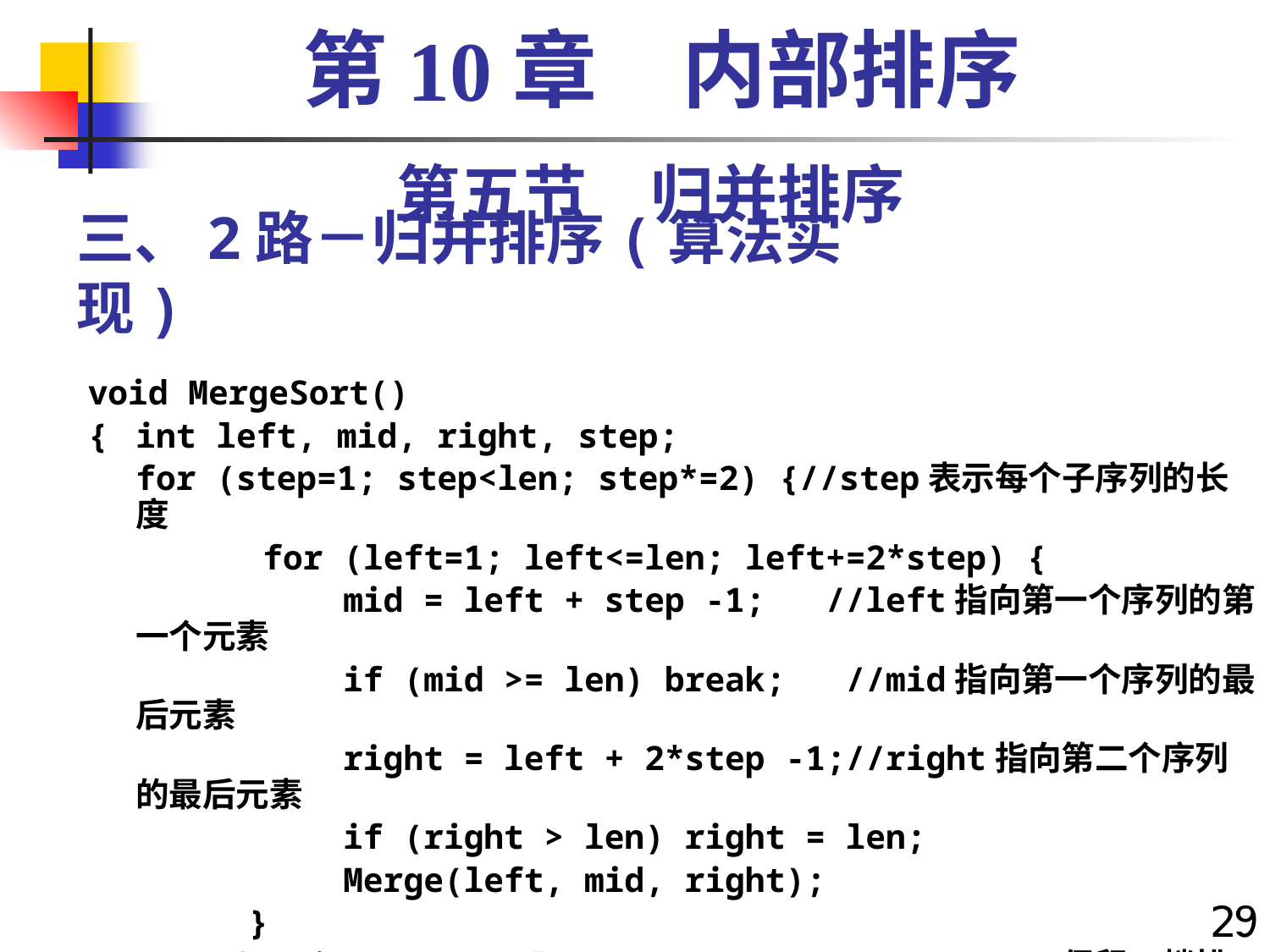

第10章　内部排序
第五节　归并排序
# 三、2路－归并排序(算法实现)
void MergeSort()
{	int left, mid, right, step;
	for (step=1; step<len; step*=2) {//step表示每个子序列的长度
		for (left=1; left<=len; left+=2*step) {
		    mid = left + step -1;   //left指向第一个序列的第一个元素
		    if (mid >= len) break;   //mid指向第一个序列的最后元素
		    right = left + 2*step -1;//right指向第二个序列的最后元素
		    if (right > len) right = len;
		    Merge(left, mid, right);
        }
       for(int t=1;t<=len;t++) Key[t]=Data[t];//保留一趟排序后的结果
    }
}
29